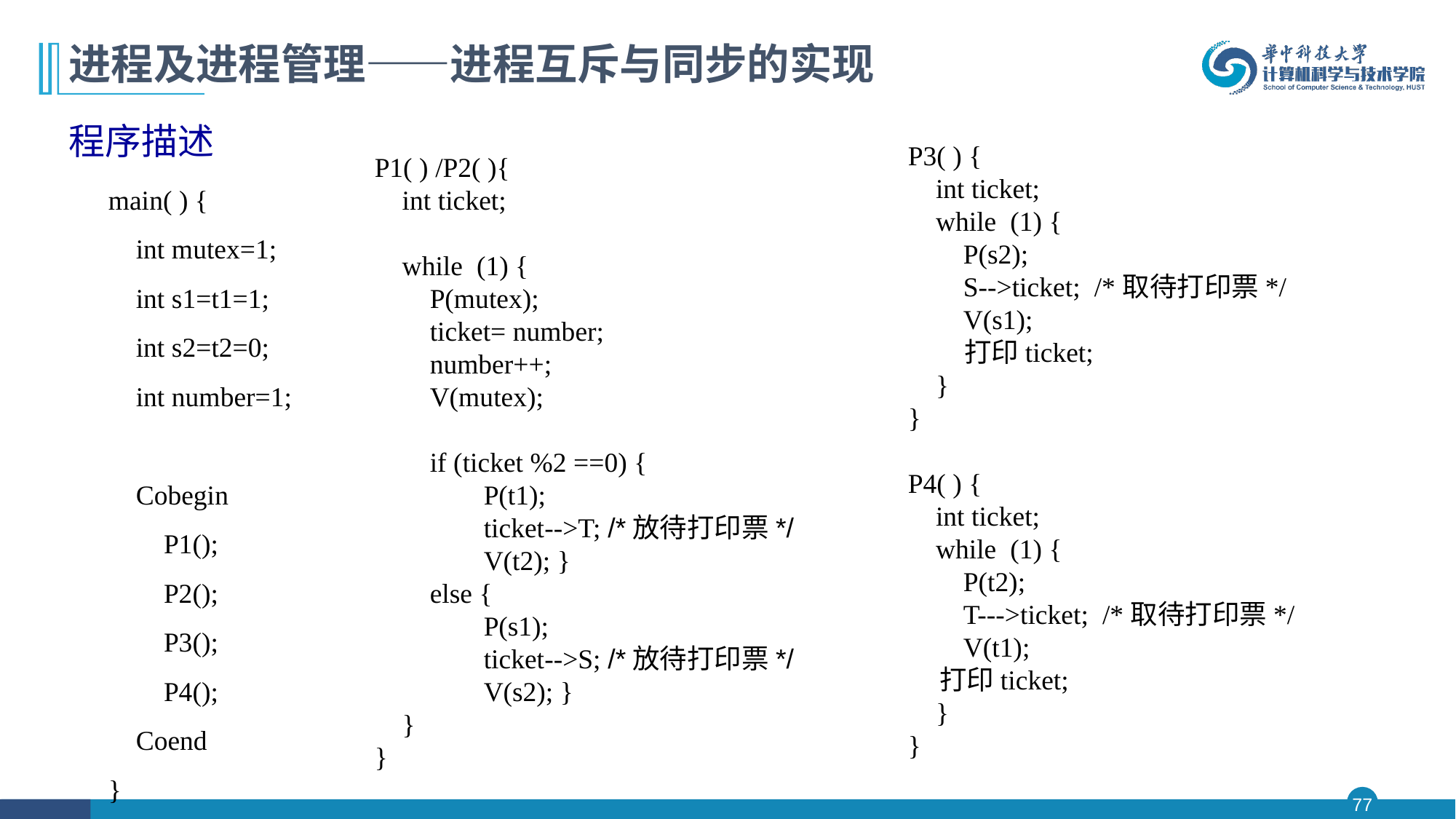

# 进程及进程管理——进程互斥与同步的实现
程序描述
P3( ) {
    int ticket;
    while  (1) {
        P(s2);
        S-->ticket;  /*取待打印票*/
        V(s1);
        打印ticket;
    }
}

P4( ) {
    int ticket;
    while  (1) {
        P(t2);
        T--->ticket;  /*取待打印票*/
        V(t1);
    打印ticket;
    }
}
P1( ) /P2( ){
    int ticket;

    while  (1) {
        P(mutex);
        ticket= number;
        number++;
        V(mutex);

        if (ticket %2 ==0) {
        	P(t1);
	ticket-->T; /*放待打印票*/
	V(t2); }
        else {
	P(s1);
	ticket-->S; /*放待打印票*/
	V(s2); }
    }
}
main( ) {
    int mutex=1;
    int s1=t1=1;
    int s2=t2=0;
    int number=1;

    Cobegin
        P1();
        P2();
        P3();
        P4();
    Coend
}